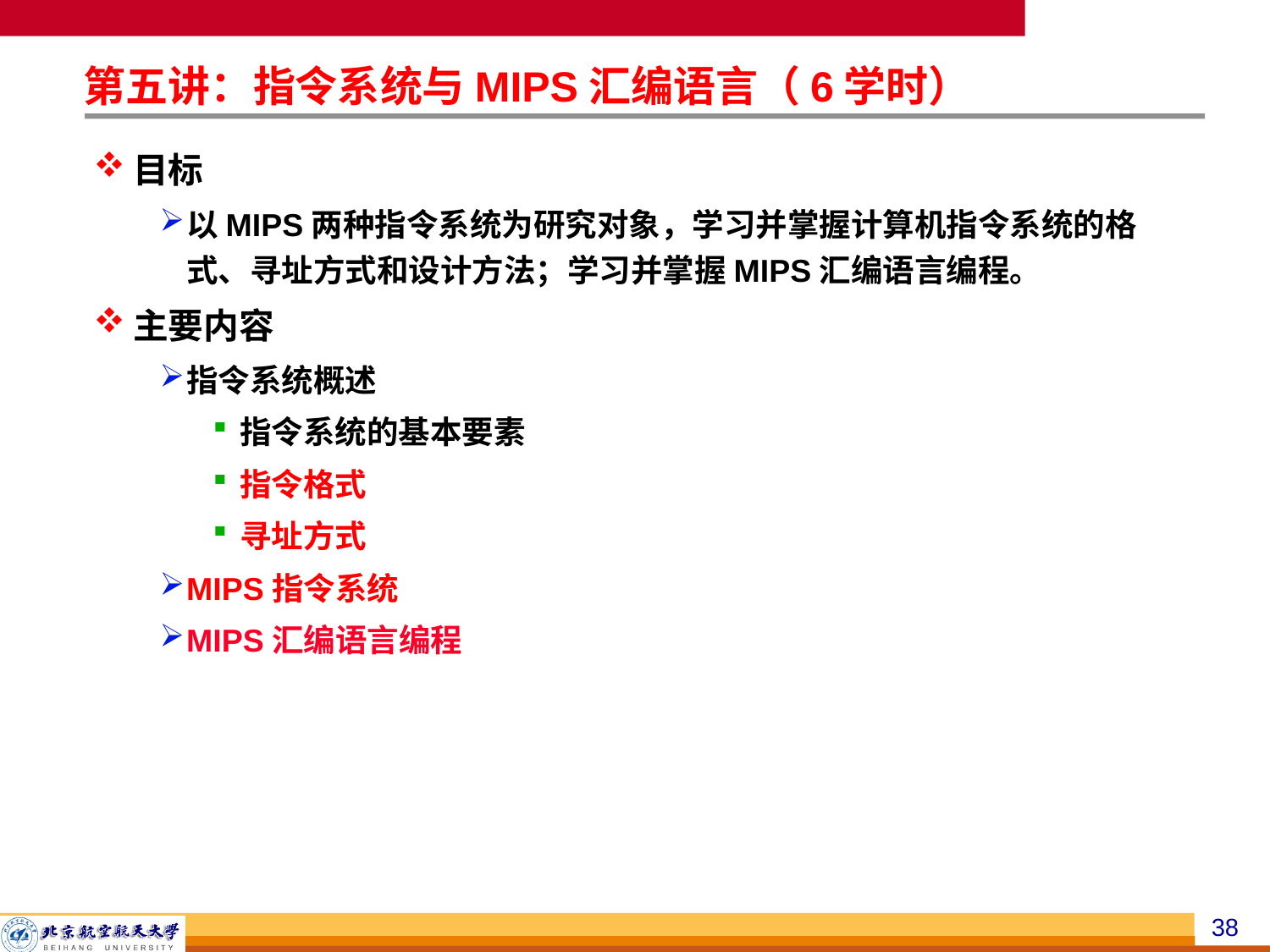

# 第五讲：指令系统与MIPS汇编语言（6学时）
目标
以MIPS两种指令系统为研究对象，学习并掌握计算机指令系统的格式、寻址方式和设计方法；学习并掌握MIPS汇编语言编程。
主要内容
指令系统概述
指令系统的基本要素
指令格式
寻址方式
MIPS指令系统
MIPS汇编语言编程